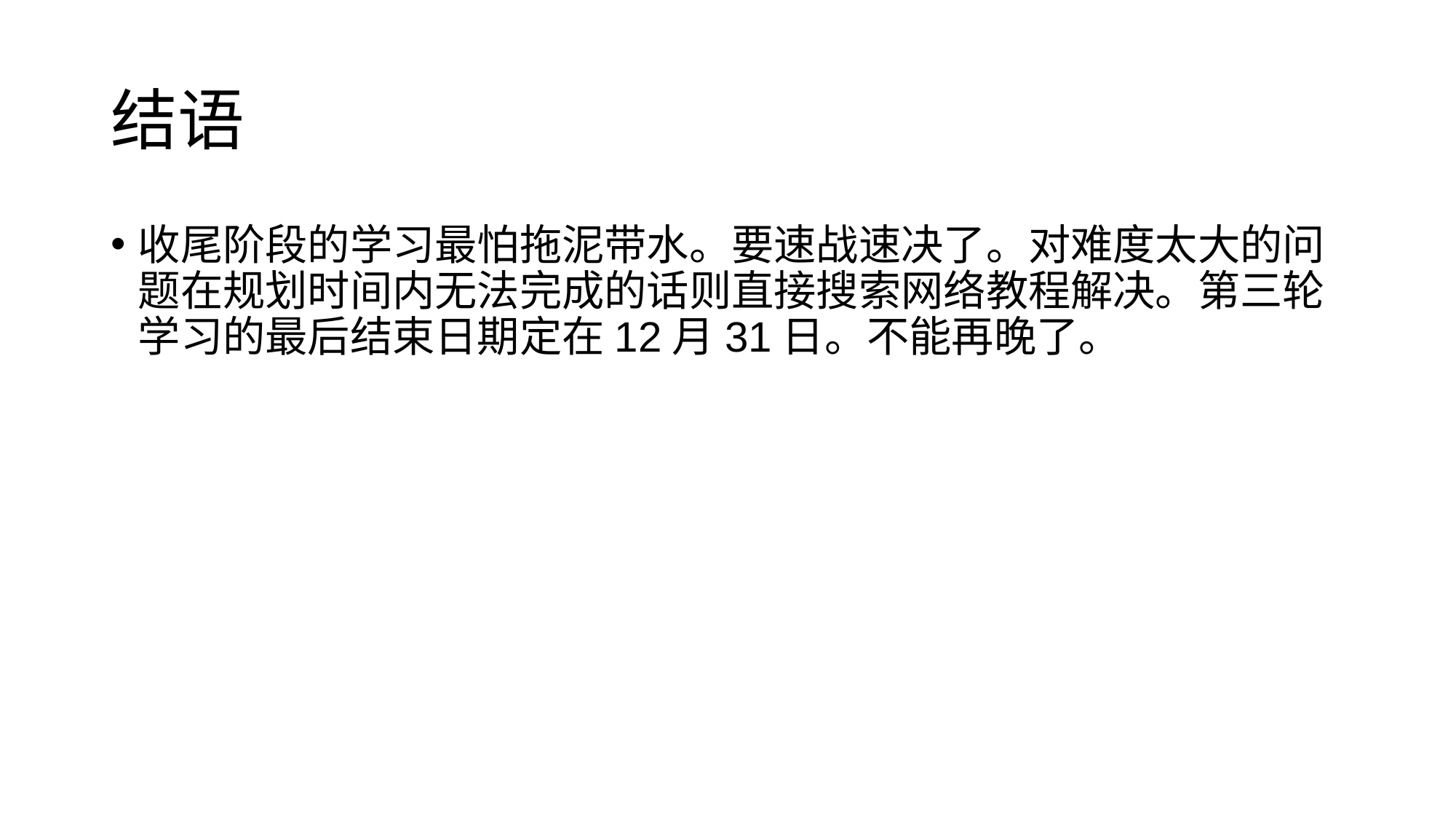

# 结语
收尾阶段的学习最怕拖泥带水。要速战速决了。对难度太大的问题在规划时间内无法完成的话则直接搜索网络教程解决。第三轮学习的最后结束日期定在12月31日。不能再晚了。